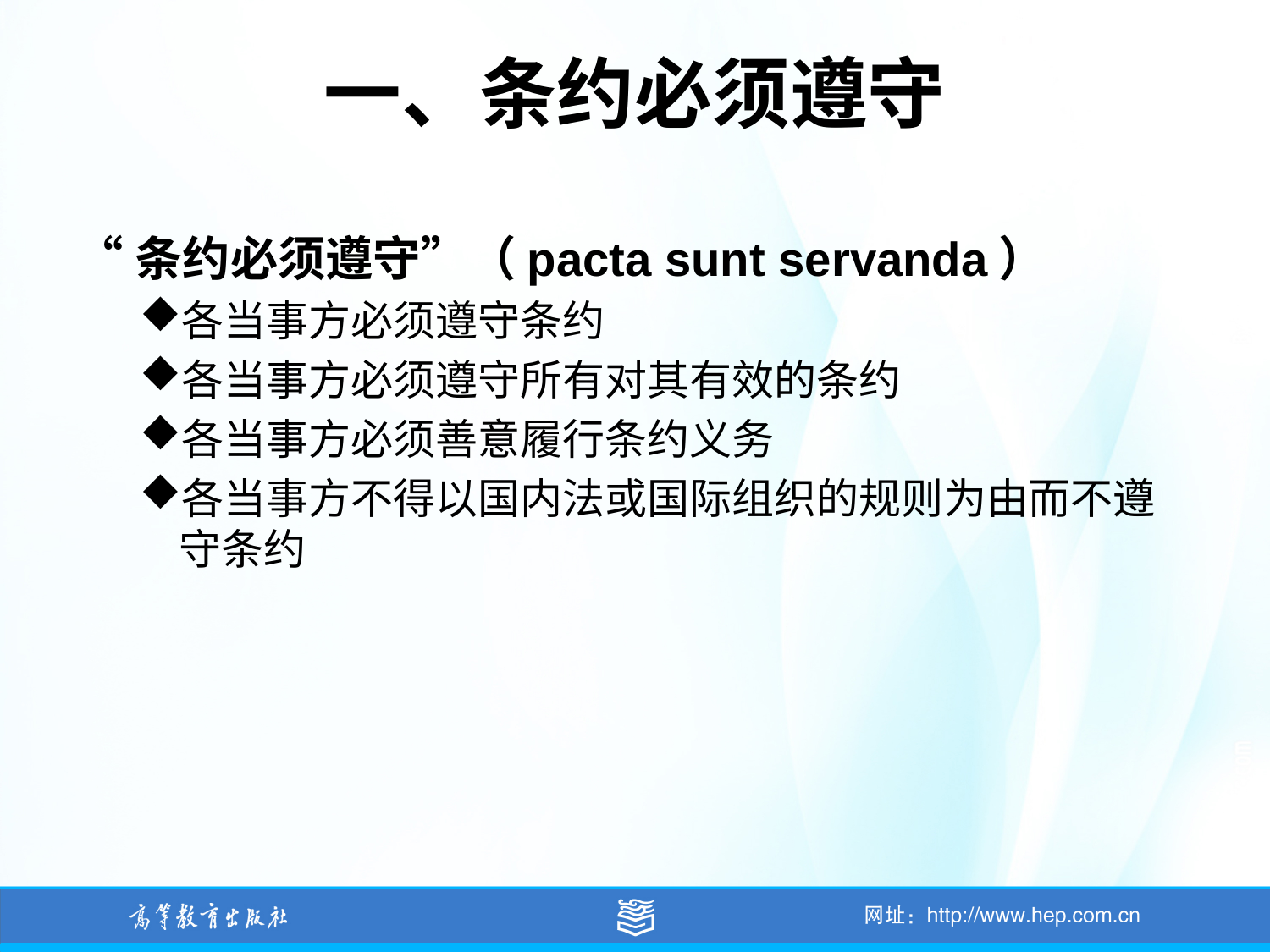

# 一、条约必须遵守
“条约必须遵守”（pacta sunt servanda）
各当事方必须遵守条约
各当事方必须遵守所有对其有效的条约
各当事方必须善意履行条约义务
各当事方不得以国内法或国际组织的规则为由而不遵守条约